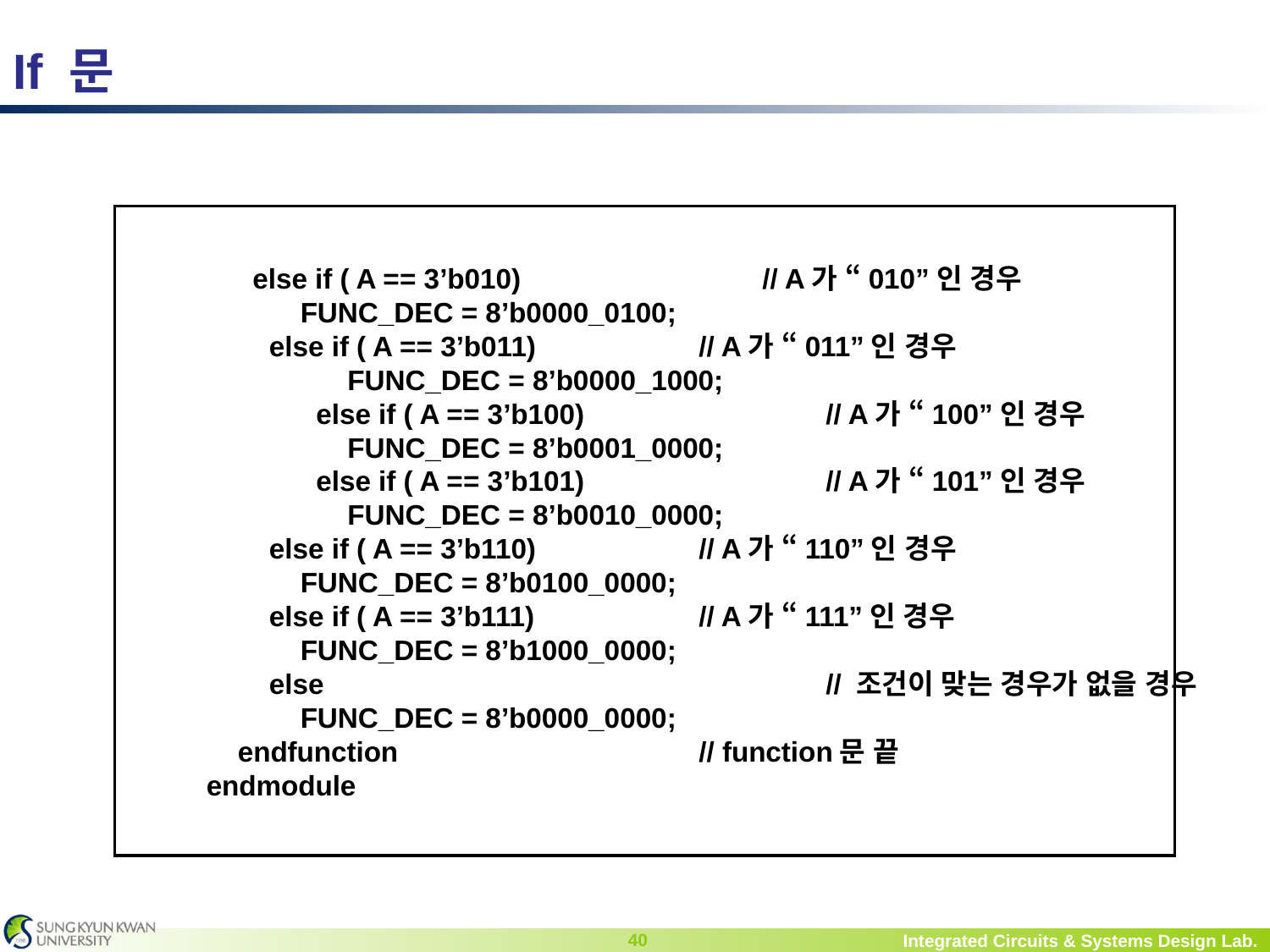

# If 문
                else if ( A == 3’b010)		// A가 “010”인 경우
              FUNC_DEC = 8’b0000_0100;
          else if ( A == 3’b011)		// A가 “011”인 경우
                    FUNC_DEC = 8’b0000_1000;
                else if ( A == 3’b100)		// A가 “100”인 경우
                    FUNC_DEC = 8’b0001_0000;
                else if ( A == 3’b101)		// A가 “101”인 경우
                    FUNC_DEC = 8’b0010_0000;
          else if ( A == 3’b110)		// A가 “110”인 경우
              FUNC_DEC = 8’b0100_0000;
          else if ( A == 3’b111)		// A가 “111”인 경우
              FUNC_DEC = 8’b1000_0000;
          else 				// 조건이 맞는 경우가 없을 경우
              FUNC_DEC = 8’b0000_0000;
      endfunction			// function문 끝
  endmodule